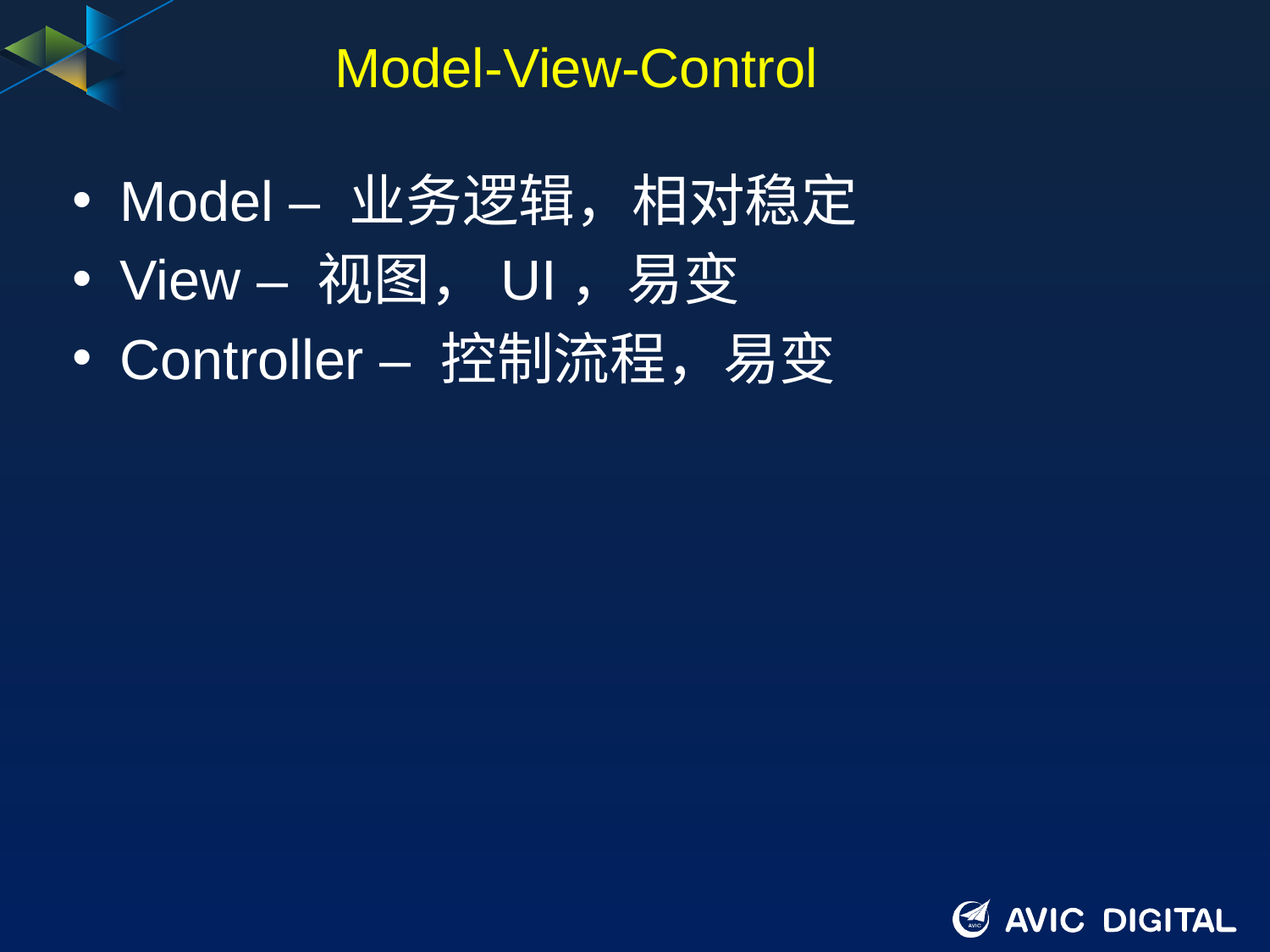

# Model-View-Control
Model – 业务逻辑，相对稳定
View – 视图，UI，易变
Controller – 控制流程，易变